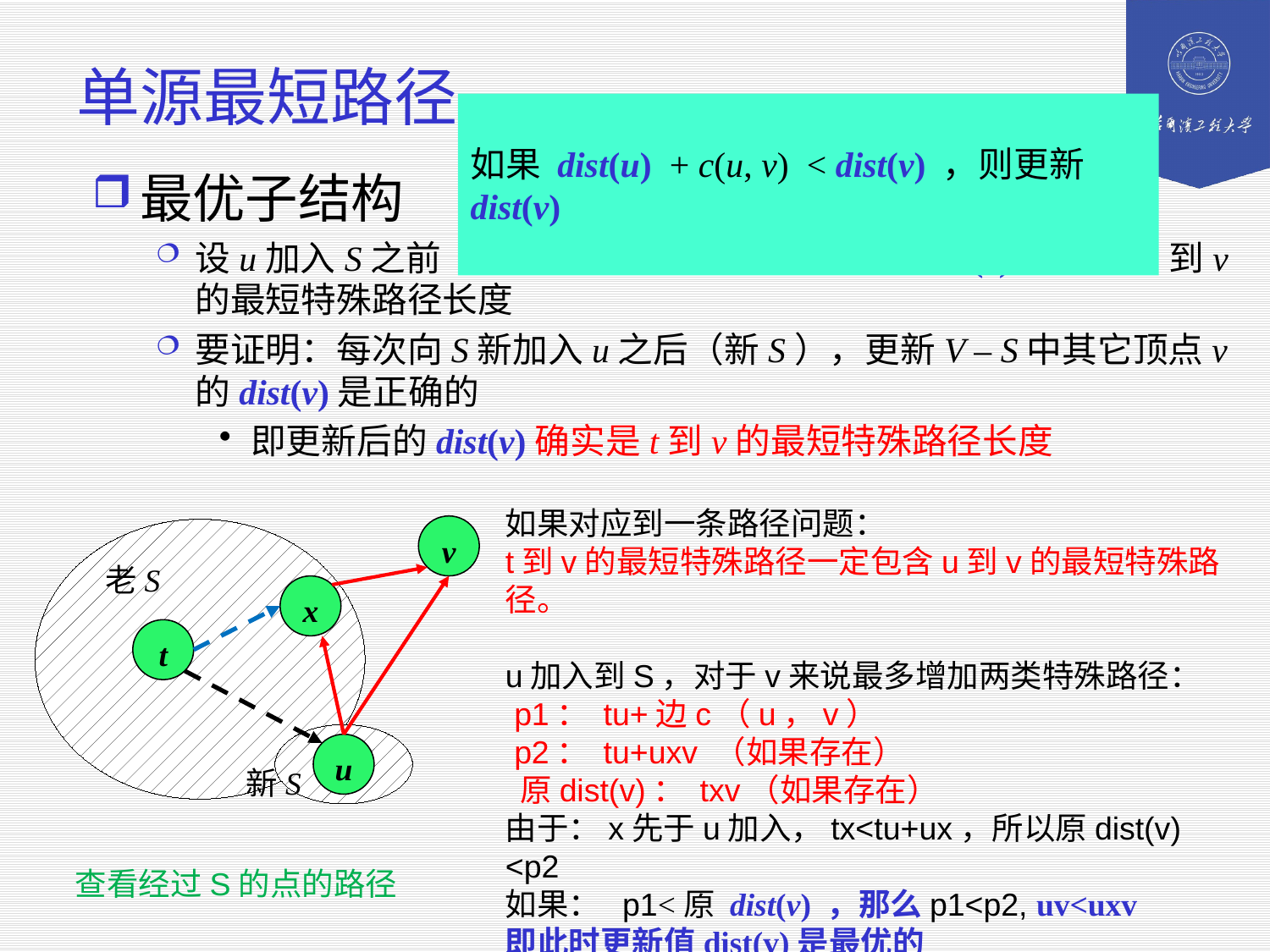

# 单源最短路径

如果 dist(u)  + c(u, v)  < dist(v) ，则更新dist(v)

最优子结构
设u加入S之前（老S）V - S中每个顶点v的dist(v)确实是 t 到v的最短特殊路径长度
要证明：每次向S新加入u之后（新S），更新V – S中其它顶点v的dist(v)是正确的
即更新后的dist(v)确实是t到v的最短特殊路径长度
如果对应到一条路径问题：
t到v的最短特殊路径一定包含u到v的最短特殊路径。

u加入到S，对于v来说最多增加两类特殊路径：
 p1： tu+边c（u，v）
 p2： tu+uxv （如果存在）
 原dist(v)： txv（如果存在）
由于：x先于u加入，tx<tu+ux，所以原dist(v) <p2
如果：  p1<原 dist(v) ，那么p1<p2, uv<uxv
即此时更新值dist(v)是最优的

v

老S
x
t

u
新S
查看经过S的点的路径